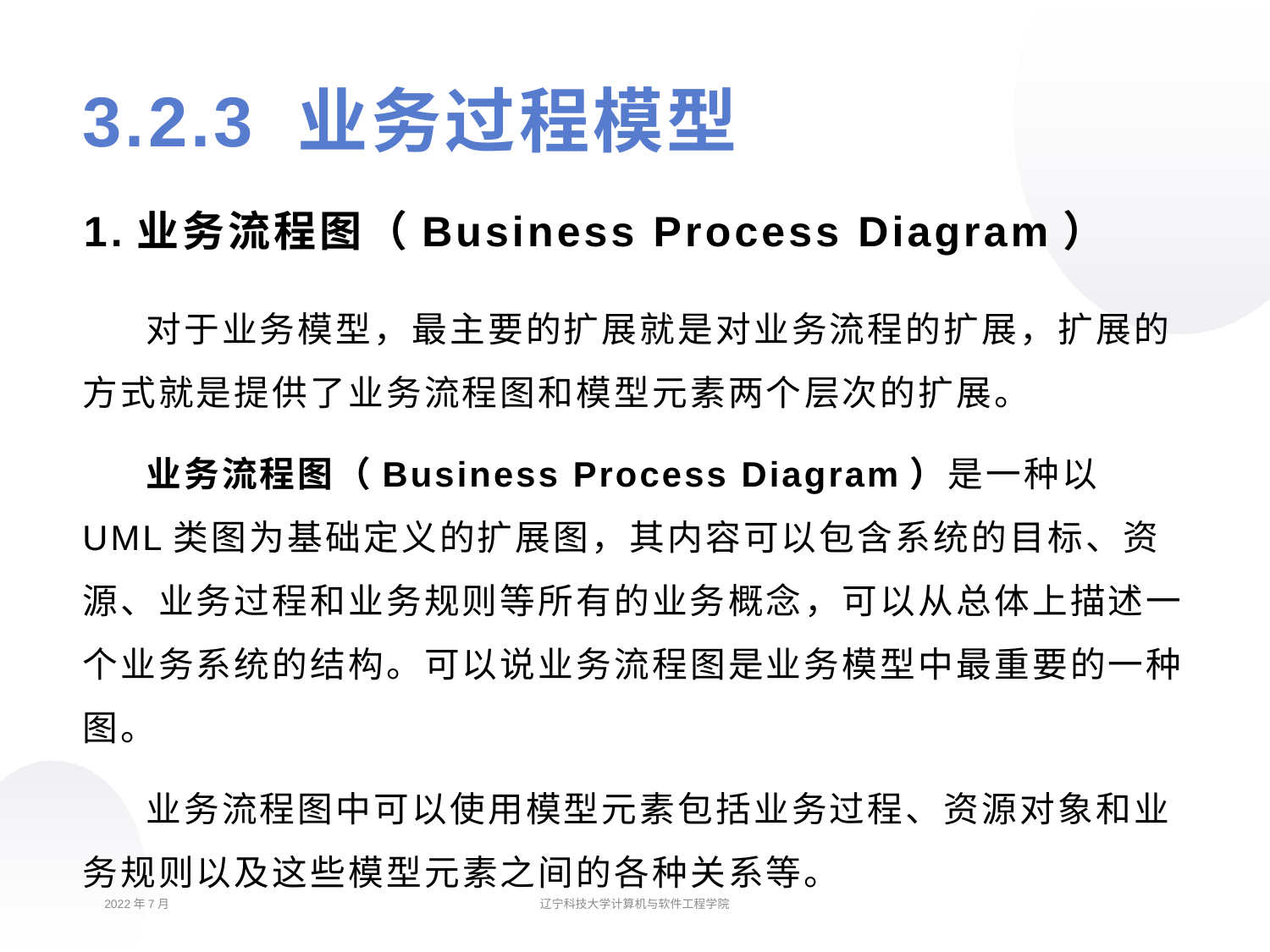

# 3.2.3 业务过程模型
1.业务流程图（Business Process Diagram）

对于业务模型，最主要的扩展就是对业务流程的扩展，扩展的方式就是提供了业务流程图和模型元素两个层次的扩展。
业务流程图（Business Process Diagram）是一种以UML类图为基础定义的扩展图，其内容可以包含系统的目标、资源、业务过程和业务规则等所有的业务概念，可以从总体上描述一个业务系统的结构。可以说业务流程图是业务模型中最重要的一种图。
业务流程图中可以使用模型元素包括业务过程、资源对象和业务规则以及这些模型元素之间的各种关系等。

2022年7月
辽宁科技大学计算机与软件工程学院
48